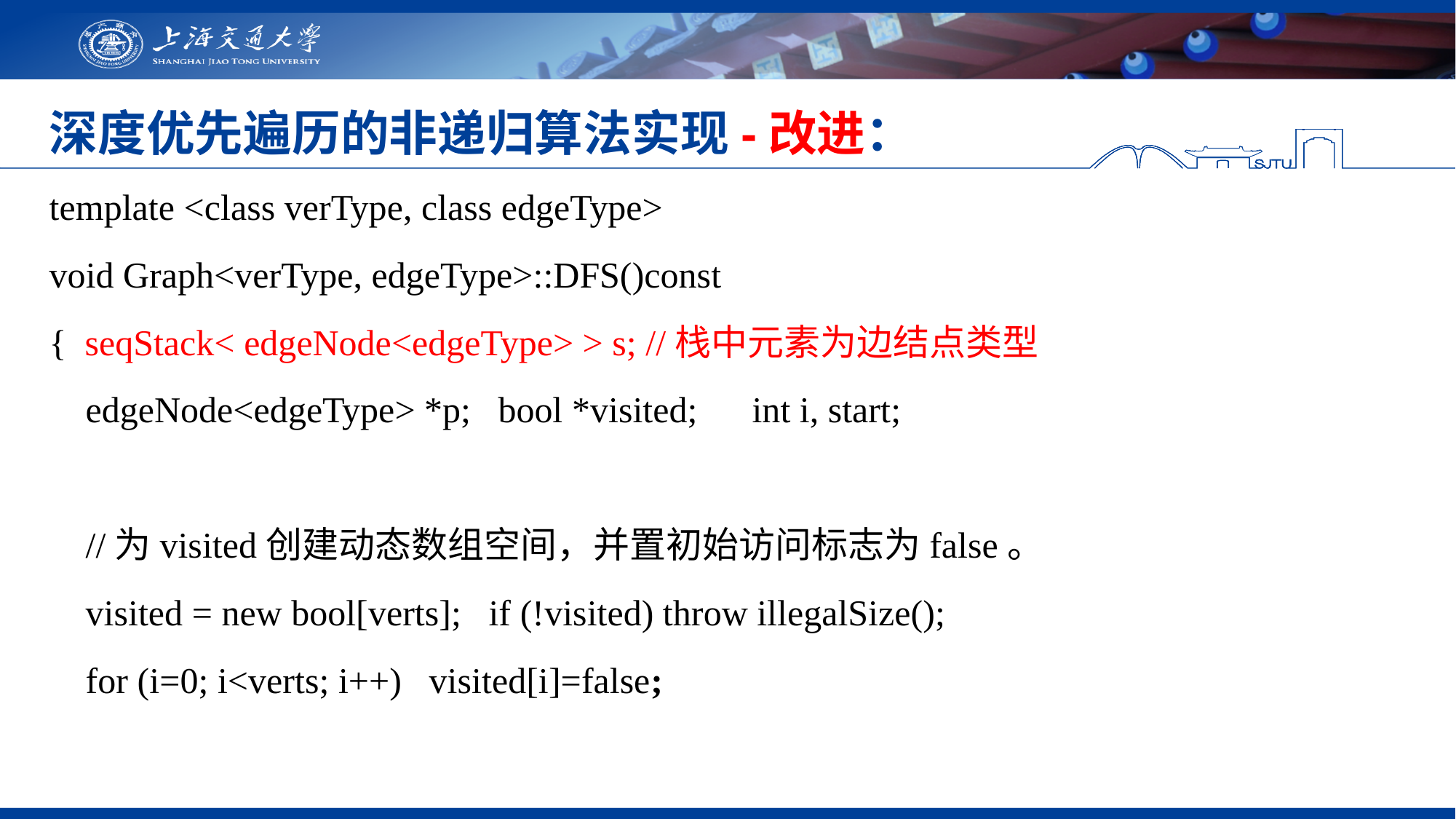

# 深度优先遍历的非递归算法实现-改进：
template <class verType, class edgeType>
void Graph<verType, edgeType>::DFS()const
{  seqStack< edgeNode<edgeType> > s; //栈中元素为边结点类型
    edgeNode<edgeType> *p;   bool *visited;      int i, start;

    //为visited创建动态数组空间，并置初始访问标志为false。
    visited = new bool[verts];   if (!visited) throw illegalSize();
    for (i=0; i<verts; i++)   visited[i]=false;